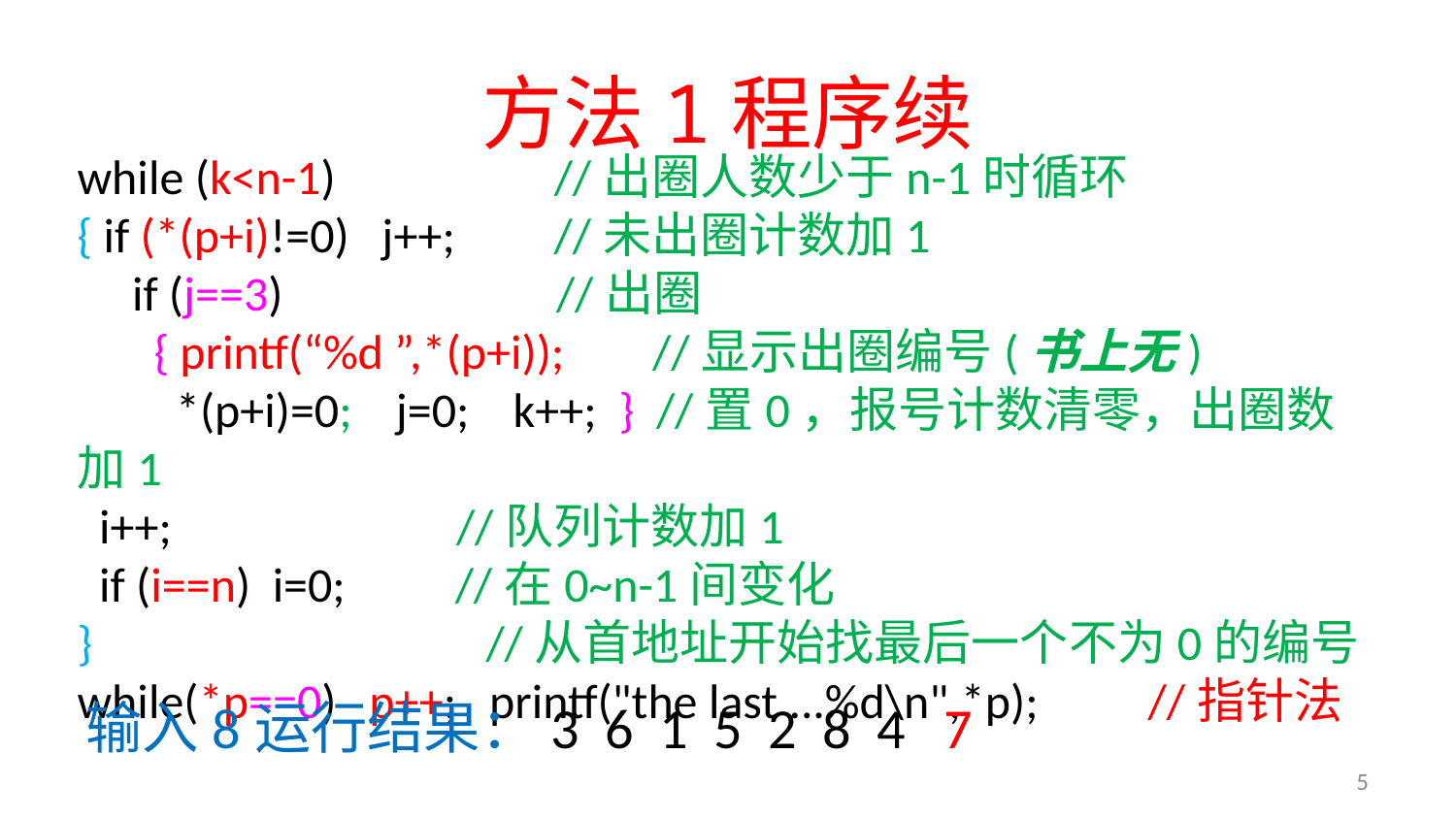

# 方法1程序续
while (k<n-1)                    //出圈人数少于n-1时循环
{ if (*(p+i)!=0)   j++;         //未出圈计数加1
     if (j==3)                         //出圈
       { printf(“%d ”,*(p+i));        //显示出圈编号(书上无)
         *(p+i)=0;    j=0;    k++;  }  //置0，报号计数清零，出圈数加1
  i++;                          //队列计数加1
  if (i==n)  i=0;          //在0~n-1间变化
}                                    //从首地址开始找最后一个不为0的编号
while(*p==0)   p++;   printf("the last ...%d\n",*p);          //指针法
输入8运行结果：3  6  1  5  2  8  4   7
5